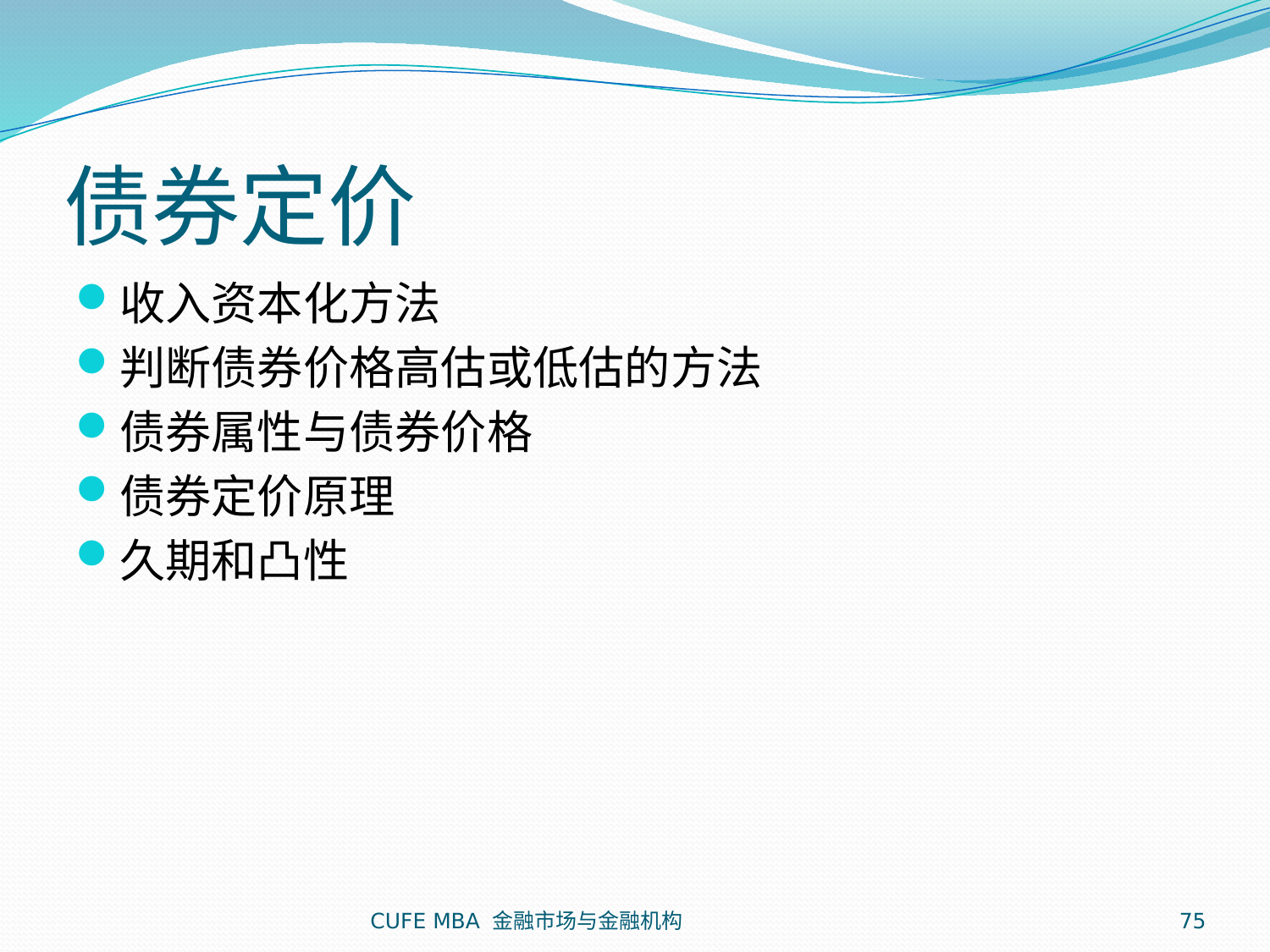

# 债券定价
收入资本化方法
判断债券价格高估或低估的方法
债券属性与债券价格
债券定价原理
久期和凸性
CUFE MBA 金融市场与金融机构
75